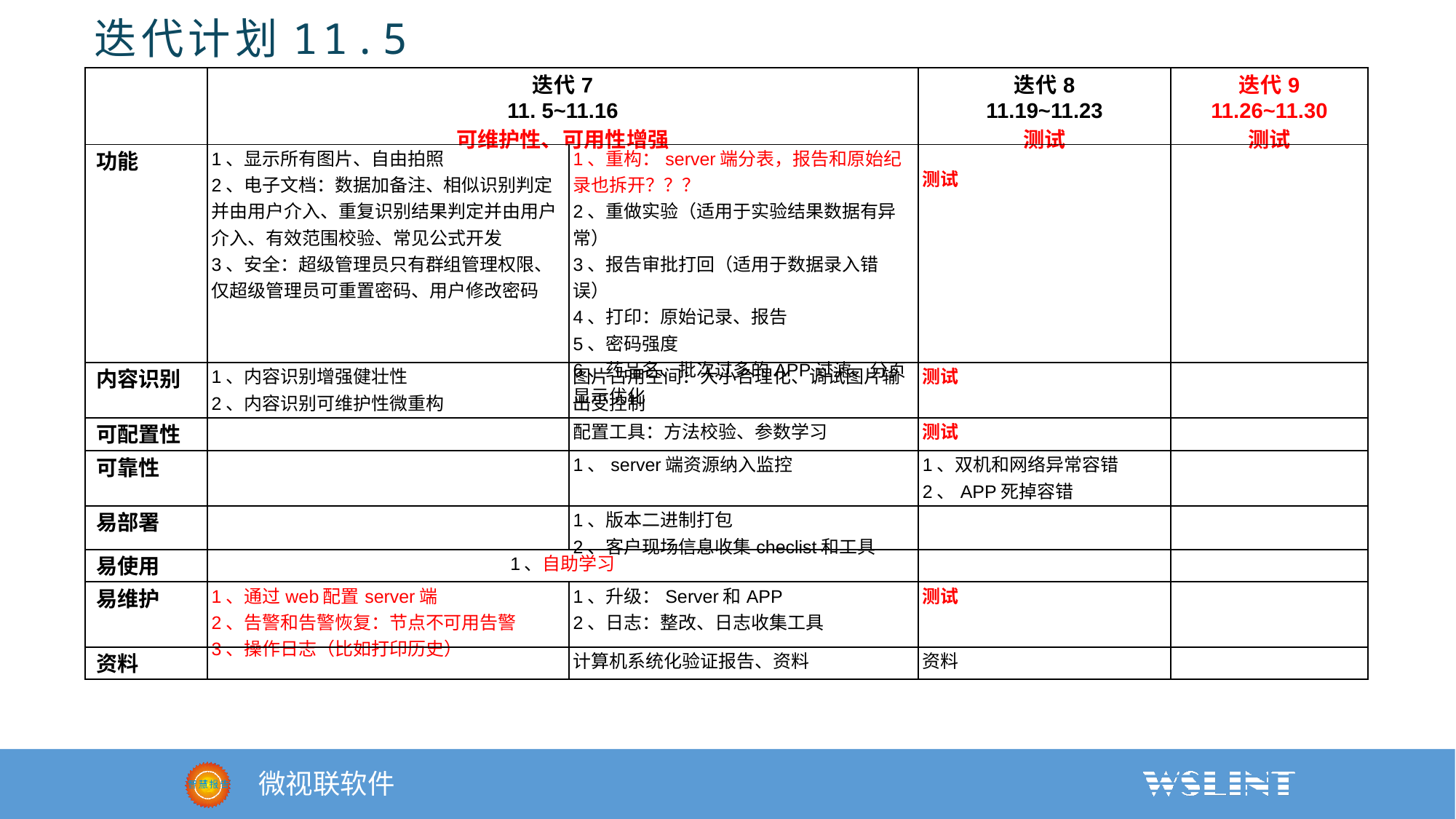

迭代计划11.5
|  | 迭代7 11. 5~11.16 可维护性、可用性增强 |  | 迭代8 11.19~11.23 测试 | 迭代9 11.26~11.30 测试 |
| --- | --- | --- | --- | --- |
| 功能 | 1、显示所有图片、自由拍照 2、电子文档：数据加备注、相似识别判定并由用户介入、重复识别结果判定并由用户介入、有效范围校验、常见公式开发 3、安全：超级管理员只有群组管理权限、仅超级管理员可重置密码、用户修改密码 | 1、重构：server端分表，报告和原始纪录也拆开？？？ 2、重做实验（适用于实验结果数据有异常） 3、报告审批打回（适用于数据录入错误） 4、打印：原始记录、报告 5、密码强度 6、药品名、批次过多的APP过滤、分页显示优化 | 测试 |  |
| 内容识别 | 1、内容识别增强健壮性 2、内容识别可维护性微重构 | 图片占用空间：大小合理化、调试图片输出受控制 | 测试 |  |
| 可配置性 |  | 配置工具：方法校验、参数学习 | 测试 |  |
| 可靠性 |  | 1、server端资源纳入监控 | 1、双机和网络异常容错 2、APP死掉容错 |  |
| 易部署 |  | 1、版本二进制打包 2、客户现场信息收集checlist和工具 |  |  |
| 易使用 | 1、自助学习 |  |  |  |
| 易维护 | 1、通过web配置server端 2、告警和告警恢复：节点不可用告警 3、操作日志（比如打印历史） | 1、升级：Server和APP 2、日志：整改、日志收集工具 | 测试 |  |
| 资料 |  | 计算机系统化验证报告、资料 | 资料 |  |